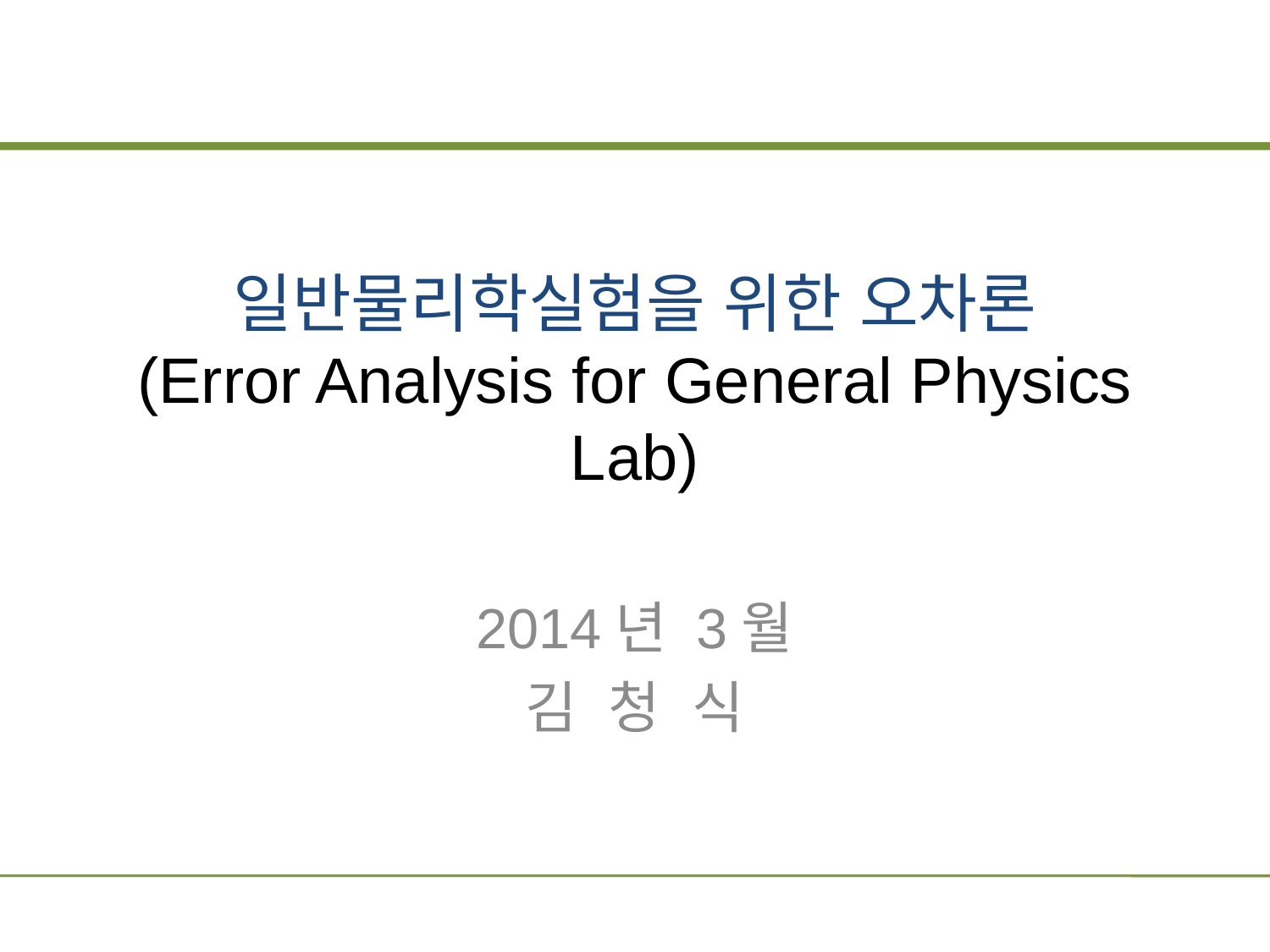

# 일반물리학실험을 위한 오차론 (Error Analysis for General Physics Lab)
2014년 3월
김  청  식